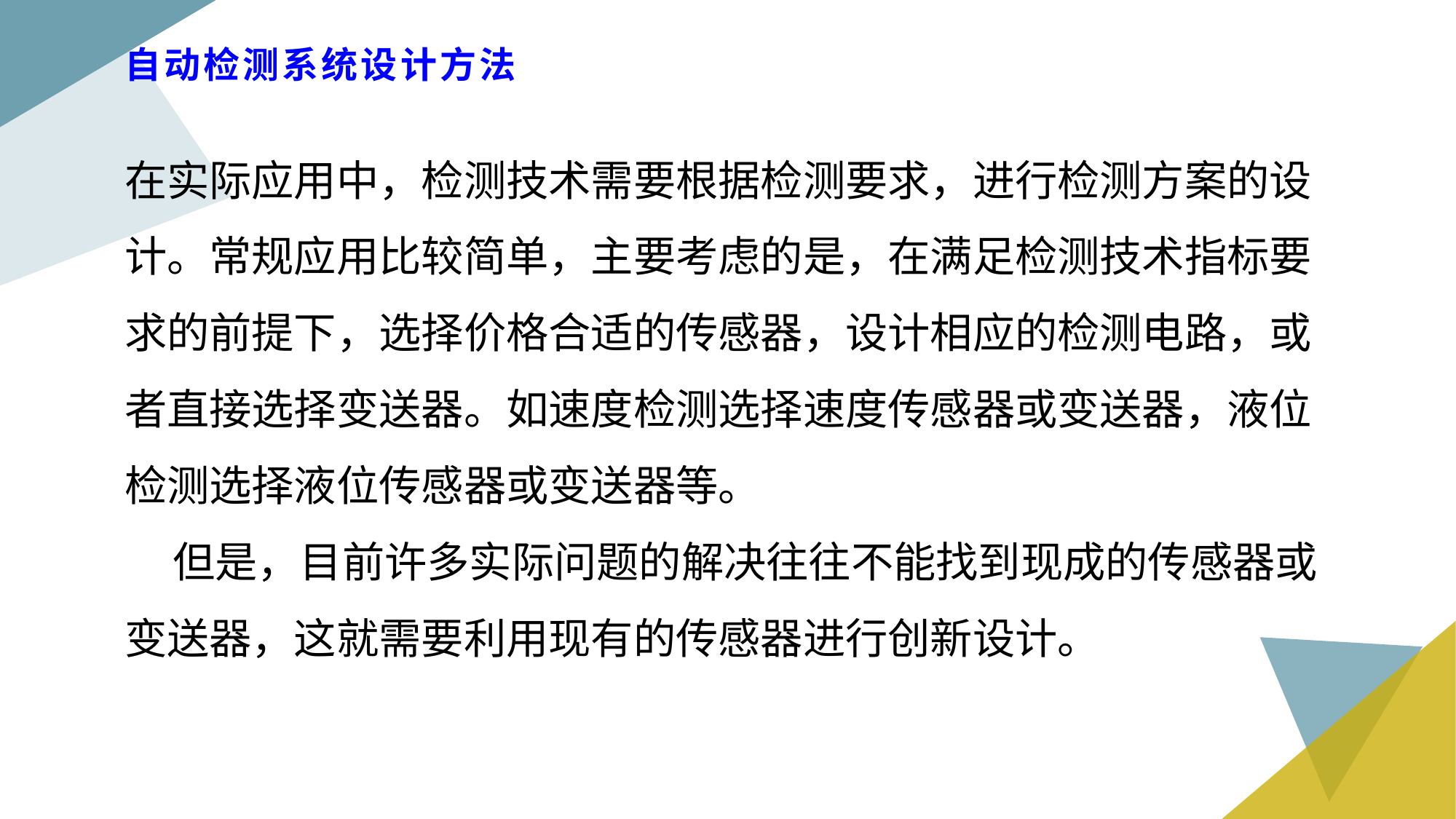

# 自动检测系统设计方法
在实际应用中，检测技术需要根据检测要求，进行检测方案的设计。常规应用比较简单，主要考虑的是，在满足检测技术指标要求的前提下，选择价格合适的传感器，设计相应的检测电路，或者直接选择变送器。如速度检测选择速度传感器或变送器，液位检测选择液位传感器或变送器等。
    但是，目前许多实际问题的解决往往不能找到现成的传感器或变送器，这就需要利用现有的传感器进行创新设计。